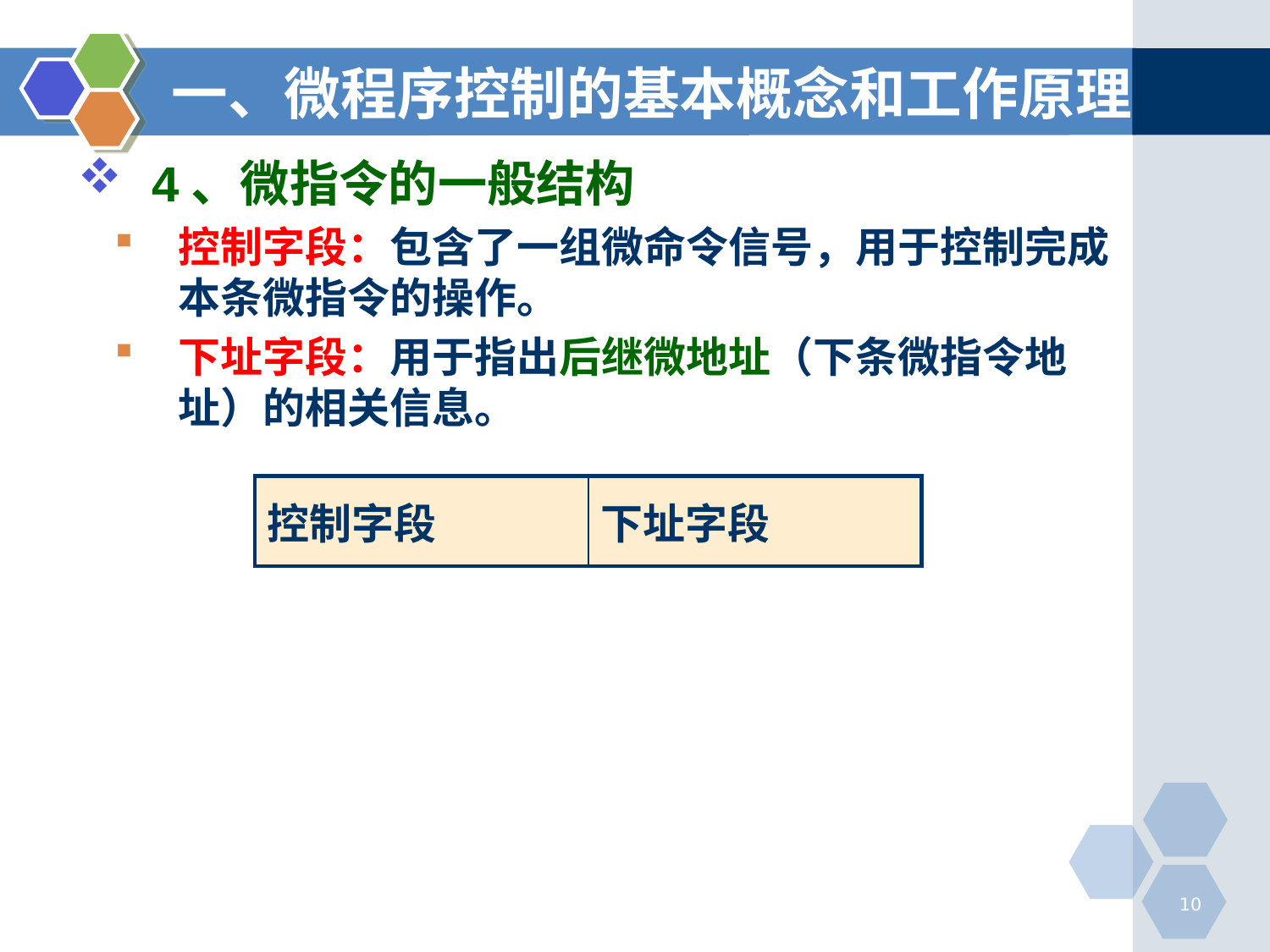

# 一、微程序控制的基本概念和工作原理
4、微指令的一般结构
控制字段：包含了一组微命令信号，用于控制完成本条微指令的操作。
下址字段：用于指出后继微地址（下条微指令地址）的相关信息。
| 控制字段 | 下址字段 |
| --- | --- |
10